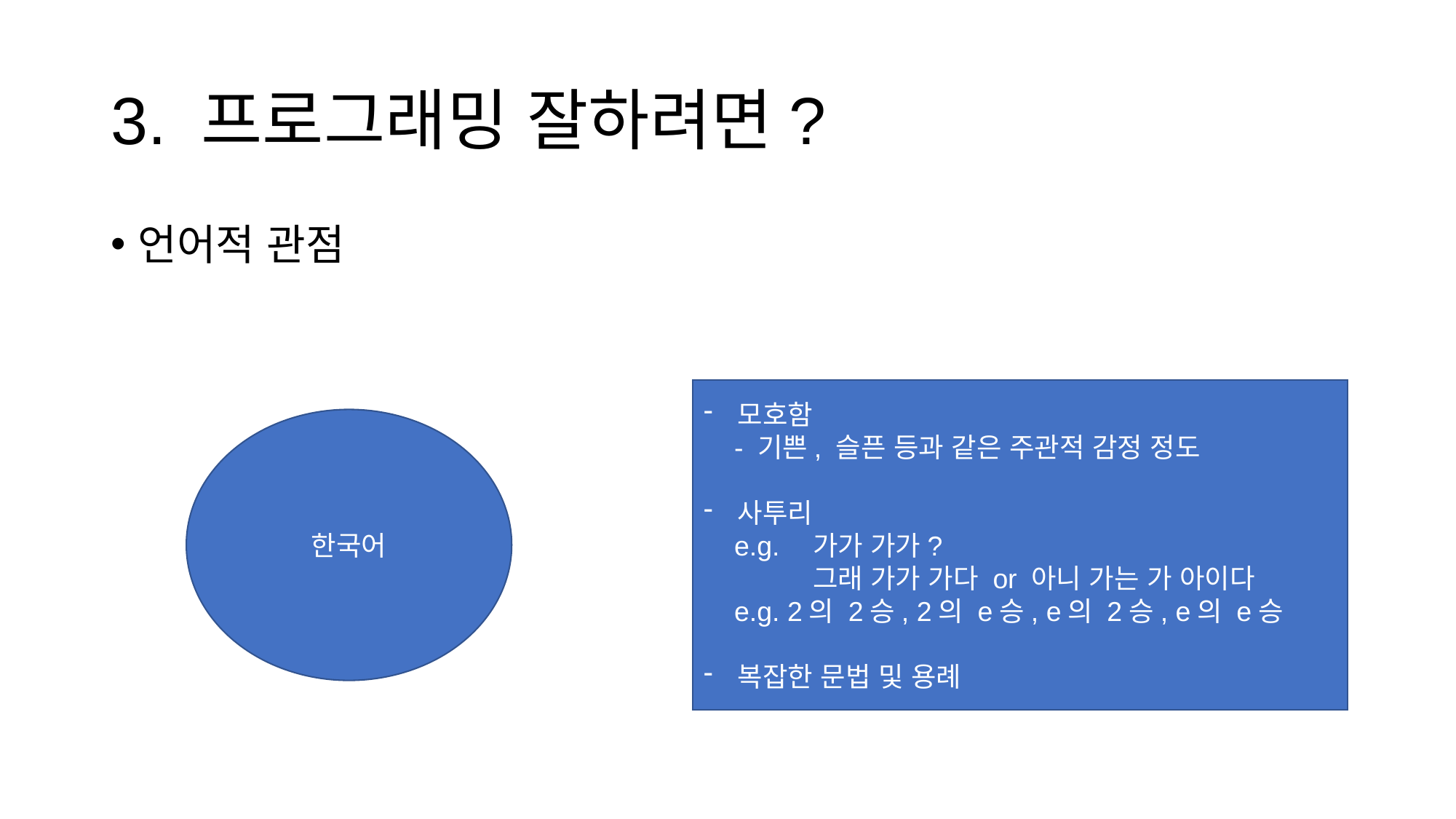

# 3. 프로그래밍 잘하려면?
언어적 관점
모호함
    - 기쁜, 슬픈 등과 같은 주관적 감정 정도

사투리
    e.g.	가가 가가?
	그래 가가 가다 or 아니 가는 가 아이다
    e.g. 2의 2승, 2의 e승, e의 2승, e의 e승

복잡한 문법 및 용례
한국어